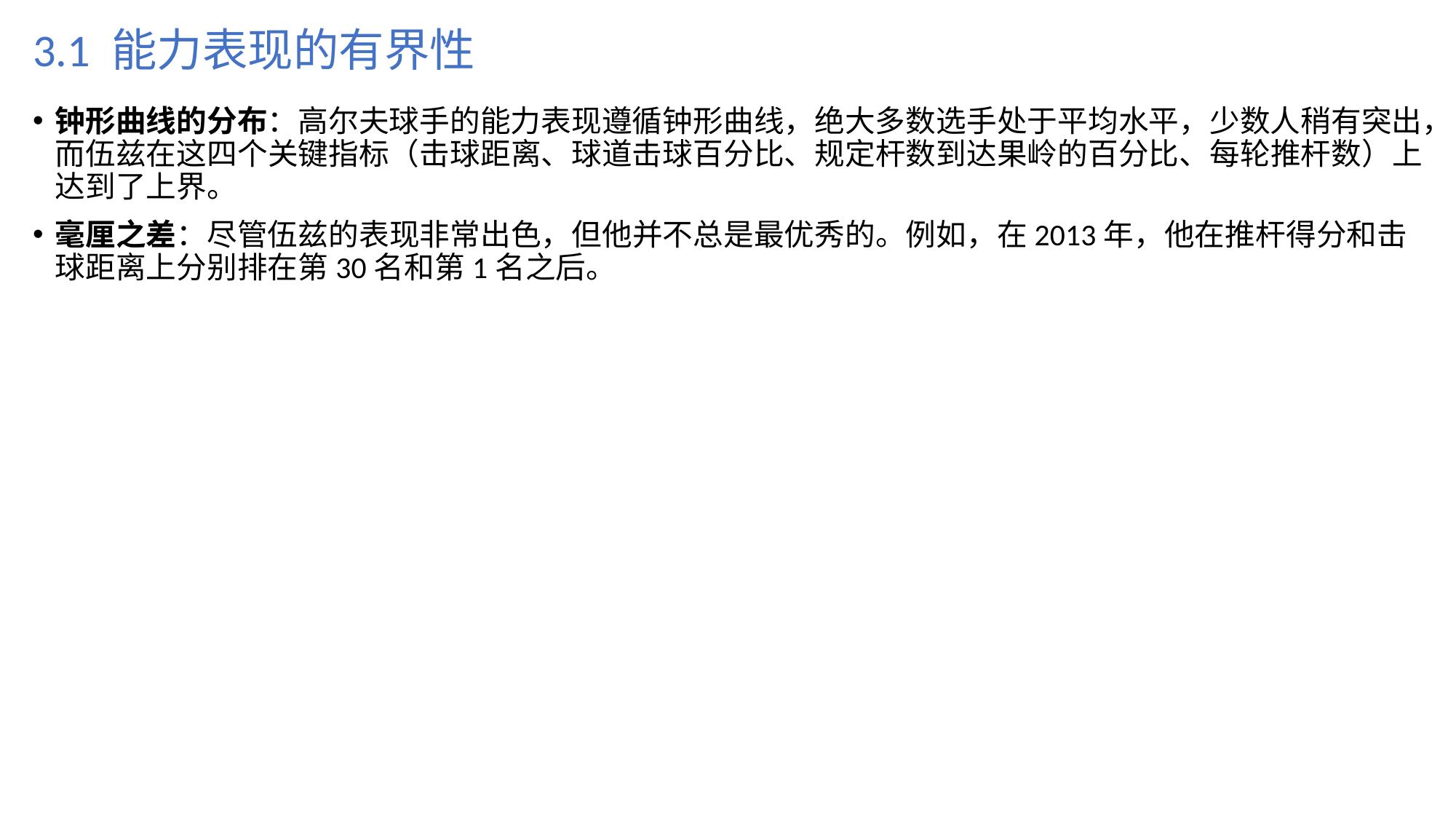

# 3.1 能力表现的有界性
钟形曲线的分布：高尔夫球手的能力表现遵循钟形曲线，绝大多数选手处于平均水平，少数人稍有突出，而伍兹在这四个关键指标（击球距离、球道击球百分比、规定杆数到达果岭的百分比、每轮推杆数）上达到了上界。
毫厘之差：尽管伍兹的表现非常出色，但他并不总是最优秀的。例如，在2013年，他在推杆得分和击球距离上分别排在第30名和第1名之后。